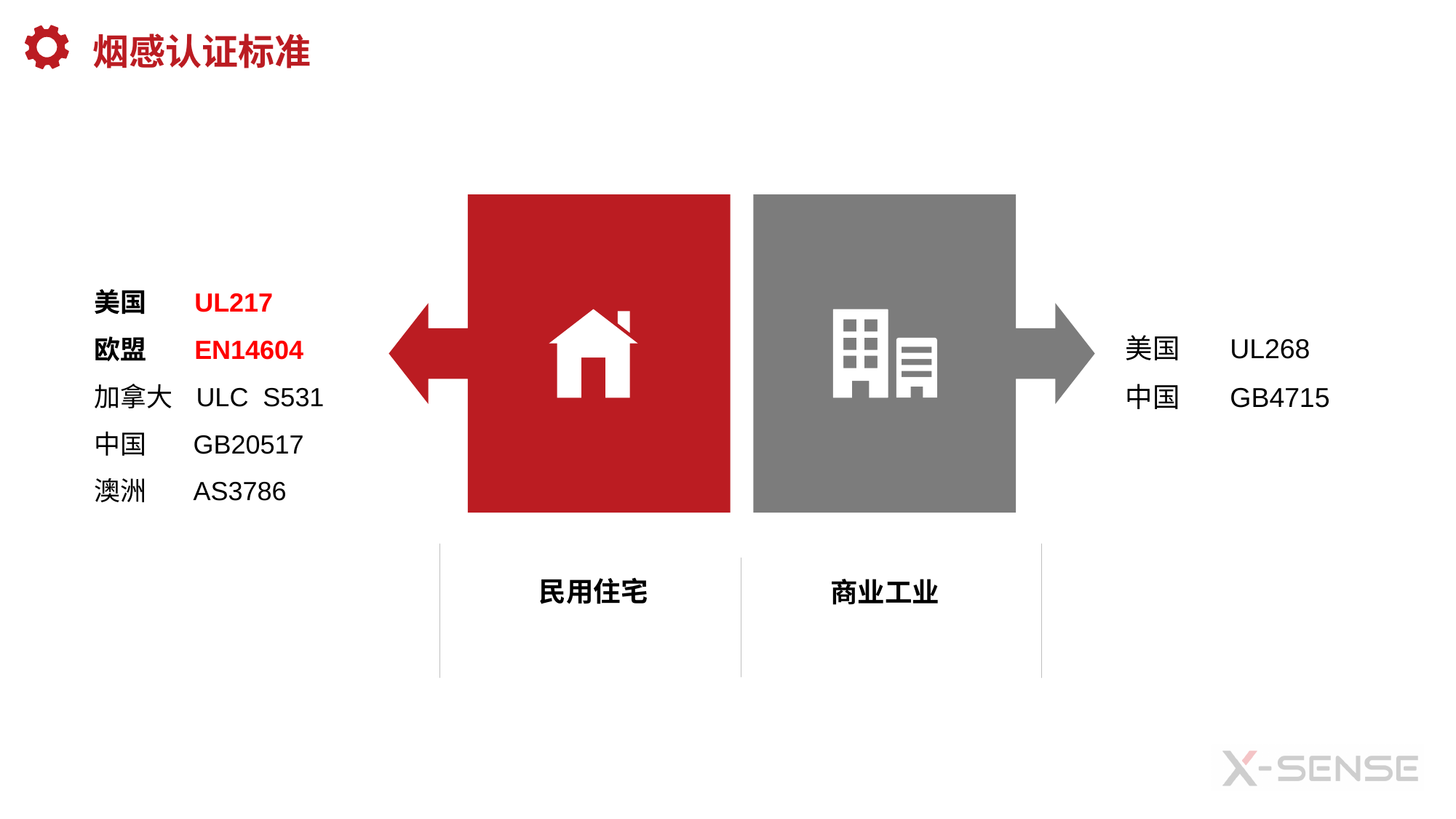

烟感认证标准

美国       UL217
欧盟       EN14604
加拿大   ULC  S531
中国       GB20517
澳洲       AS3786
民用住宅
商业工业
美国       UL268
中国       GB4715